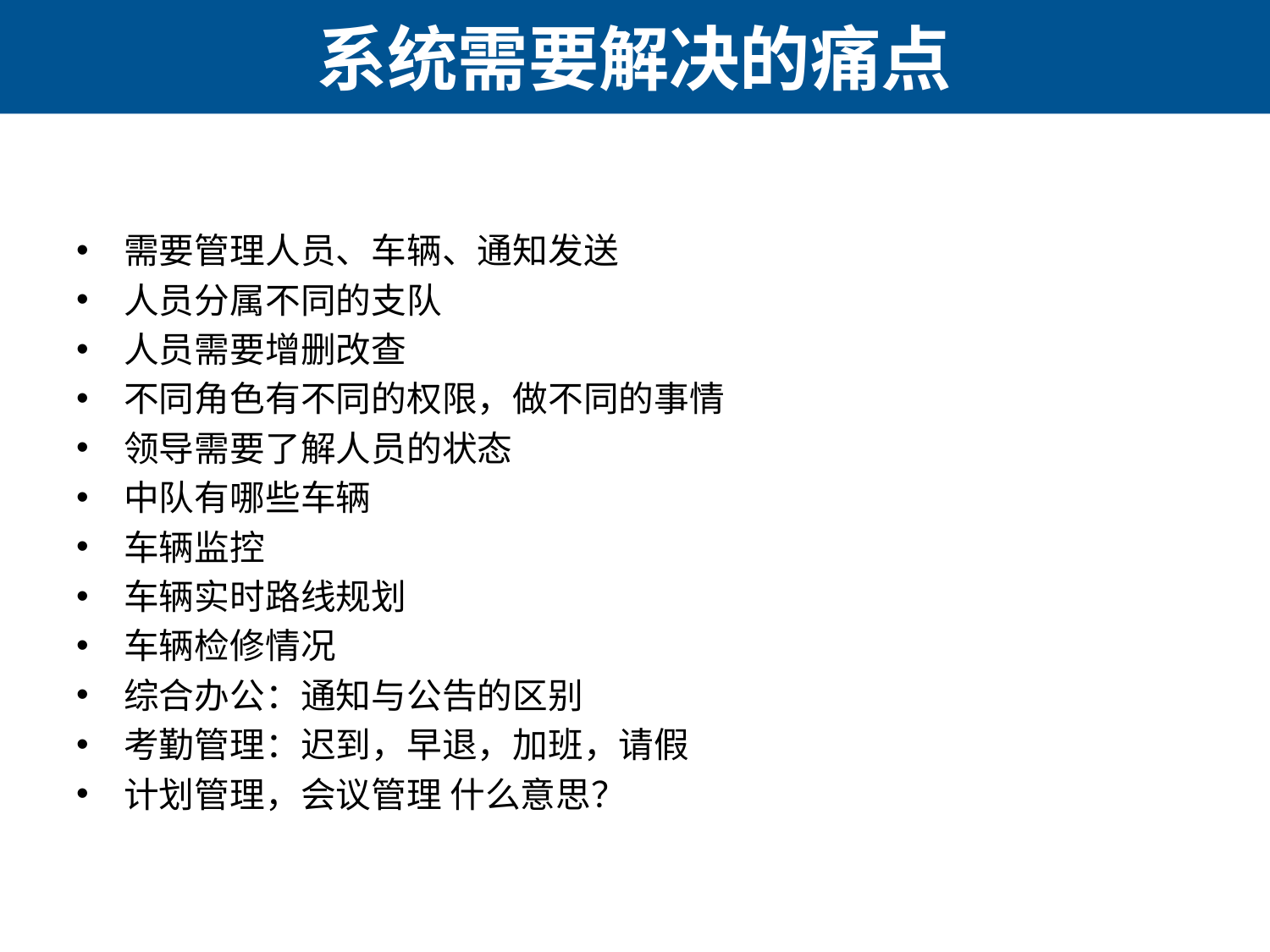

# 系统需要解决的痛点
需要管理人员、车辆、通知发送
人员分属不同的支队
人员需要增删改查
不同角色有不同的权限，做不同的事情
领导需要了解人员的状态
中队有哪些车辆
车辆监控
车辆实时路线规划
车辆检修情况
综合办公：通知与公告的区别
考勤管理：迟到，早退，加班，请假
计划管理，会议管理 什么意思？